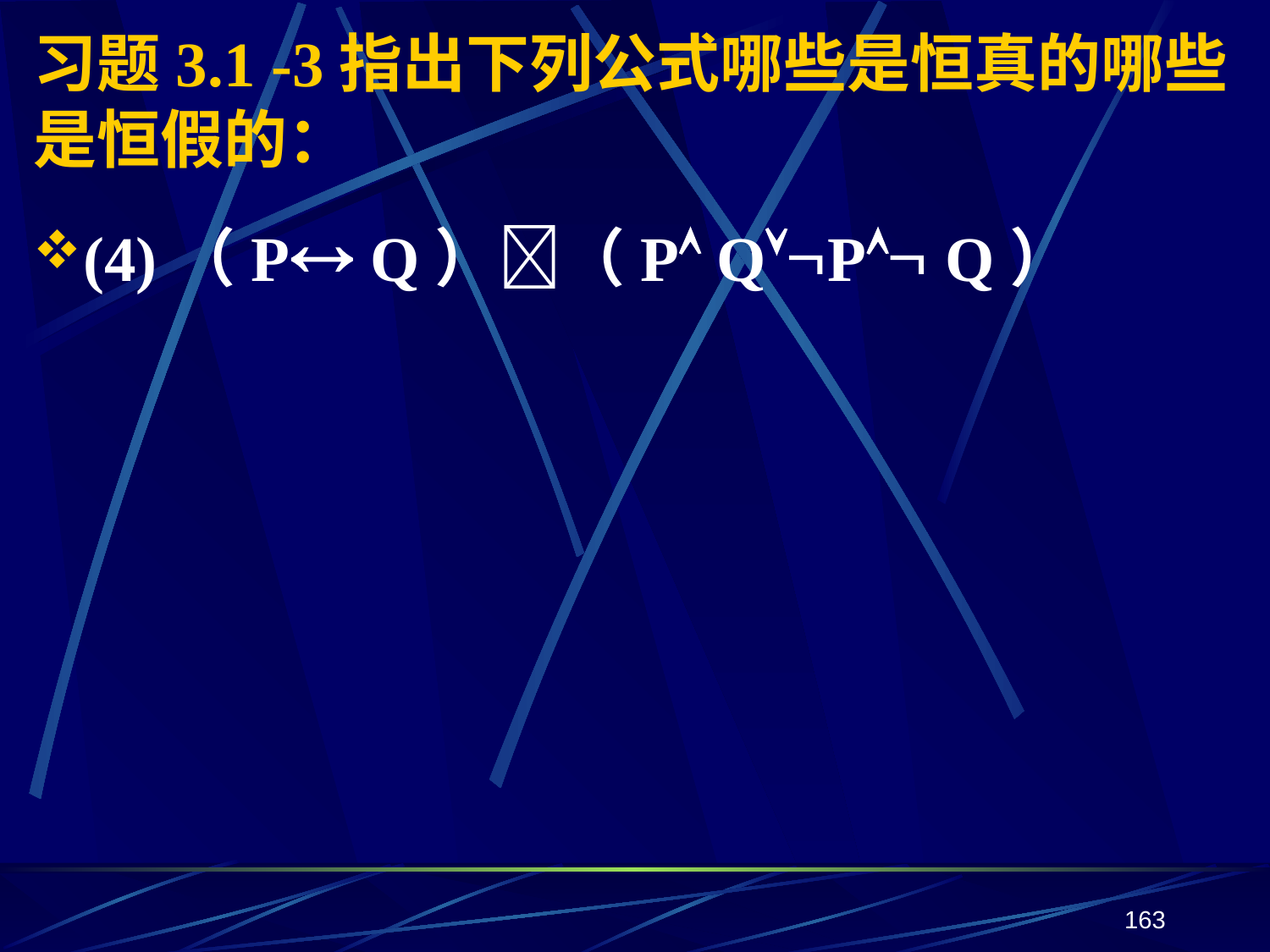

# 习题3.1 -3指出下列公式哪些是恒真的哪些是恒假的：
(4)（P↔ Q）↔（P∧ Q∨¬P∧¬ Q）

163